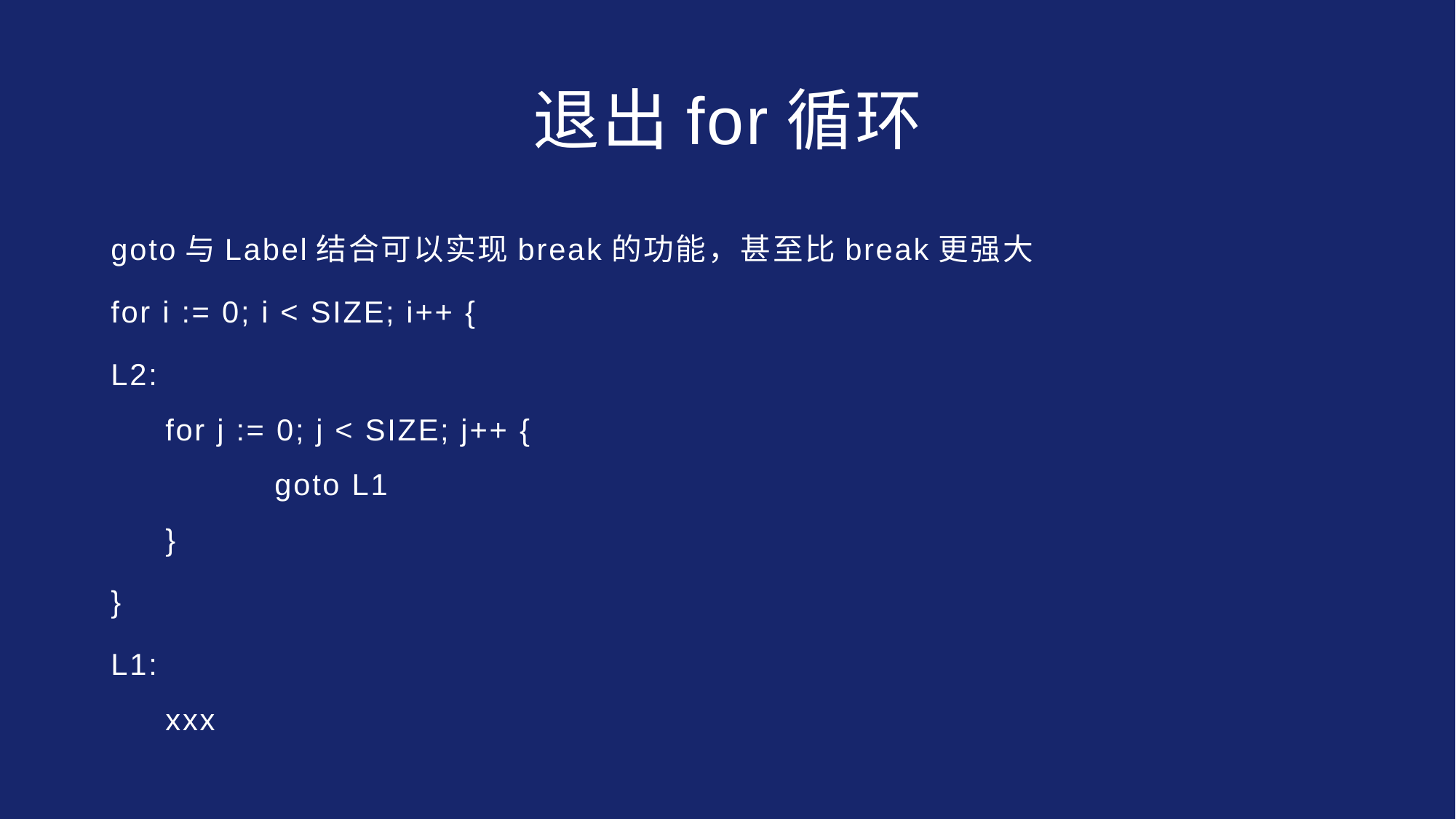

# 退出for循环
goto与Label结合可以实现break的功能，甚至比break更强大
for i := 0; i < SIZE; i++ {
L2:
for j := 0; j < SIZE; j++ {
	goto L1
}
}
L1:
xxx